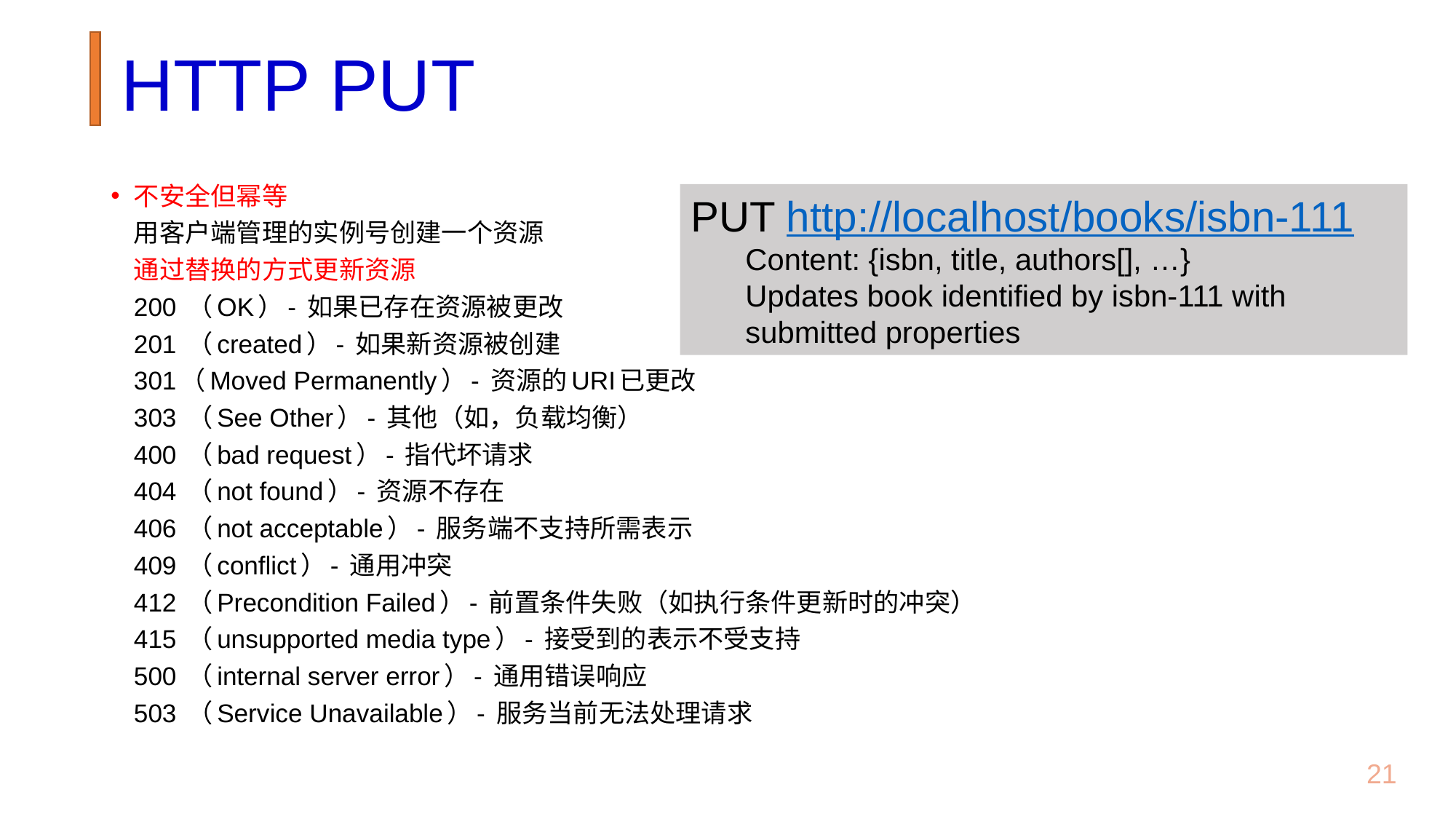

# HTTP PUT
不安全但幂等
用客户端管理的实例号创建一个资源
通过替换的方式更新资源
200 （OK）- 如果已存在资源被更改
201 （created）- 如果新资源被创建
301（Moved Permanently）- 资源的URI已更改
303 （See Other）- 其他（如，负载均衡）
400 （bad request）- 指代坏请求
404 （not found）- 资源不存在
406 （not acceptable）- 服务端不支持所需表示
409 （conflict）- 通用冲突
412 （Precondition Failed）- 前置条件失败（如执行条件更新时的冲突）
415 （unsupported media type）- 接受到的表示不受支持
500 （internal server error）- 通用错误响应
503 （Service Unavailable）- 服务当前无法处理请求
PUT http://localhost/books/isbn-111
Content: {isbn, title, authors[], …}
Updates book identified by isbn-111 with submitted properties
21